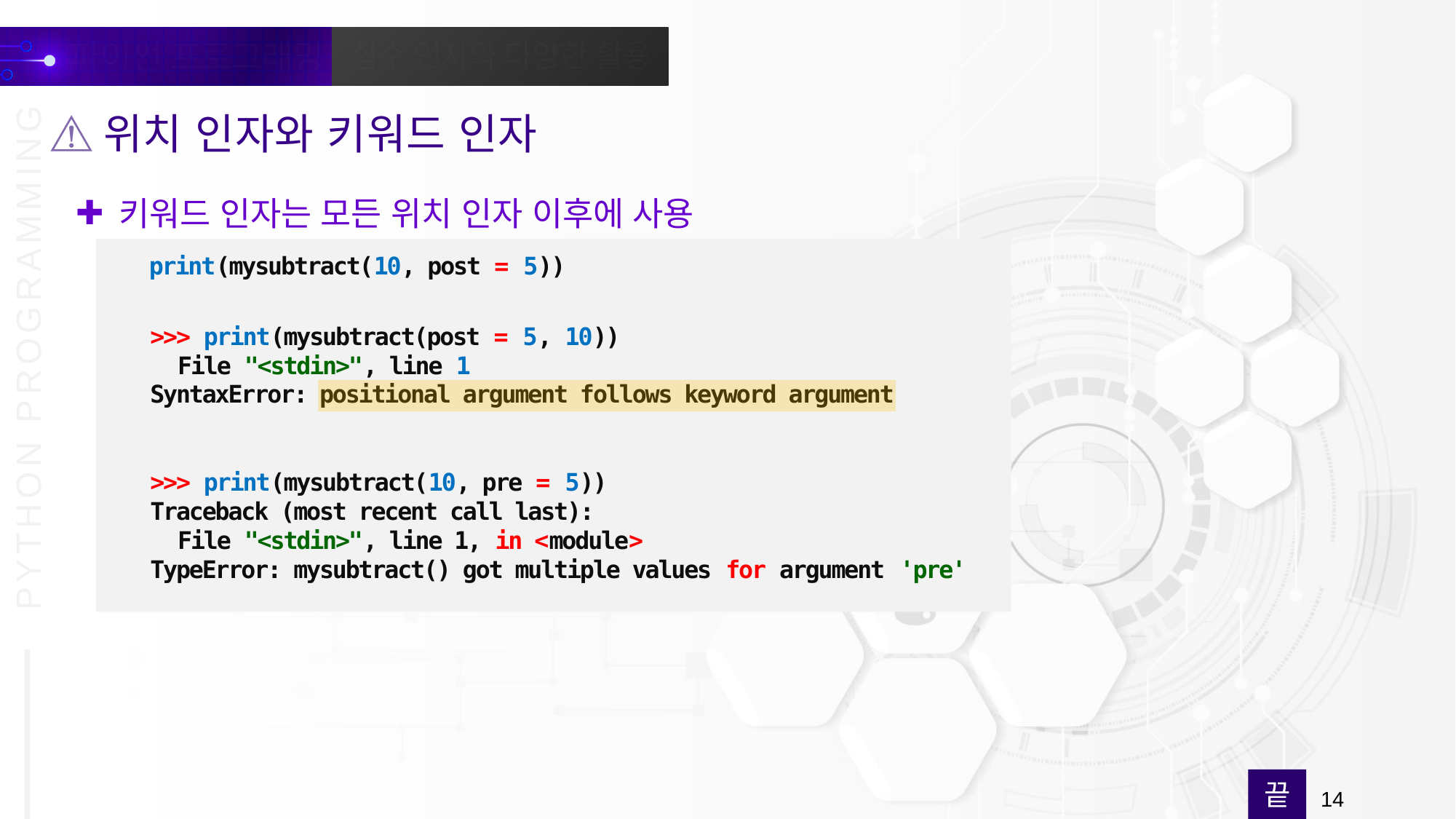

위치 인자와 키워드 인자
키워드 인자는 모든 위치 인자 이후에 사용
print(mysubtract(10, post = 5))
>>> print(mysubtract(post = 5, 10))
  File "<stdin>", line 1
SyntaxError: positional argument follows keyword argument

>>> print(mysubtract(10, pre = 5))
Traceback (most recent call last):
  File "<stdin>", line 1, in <module>
TypeError: mysubtract() got multiple values for argument 'pre'
끝
14